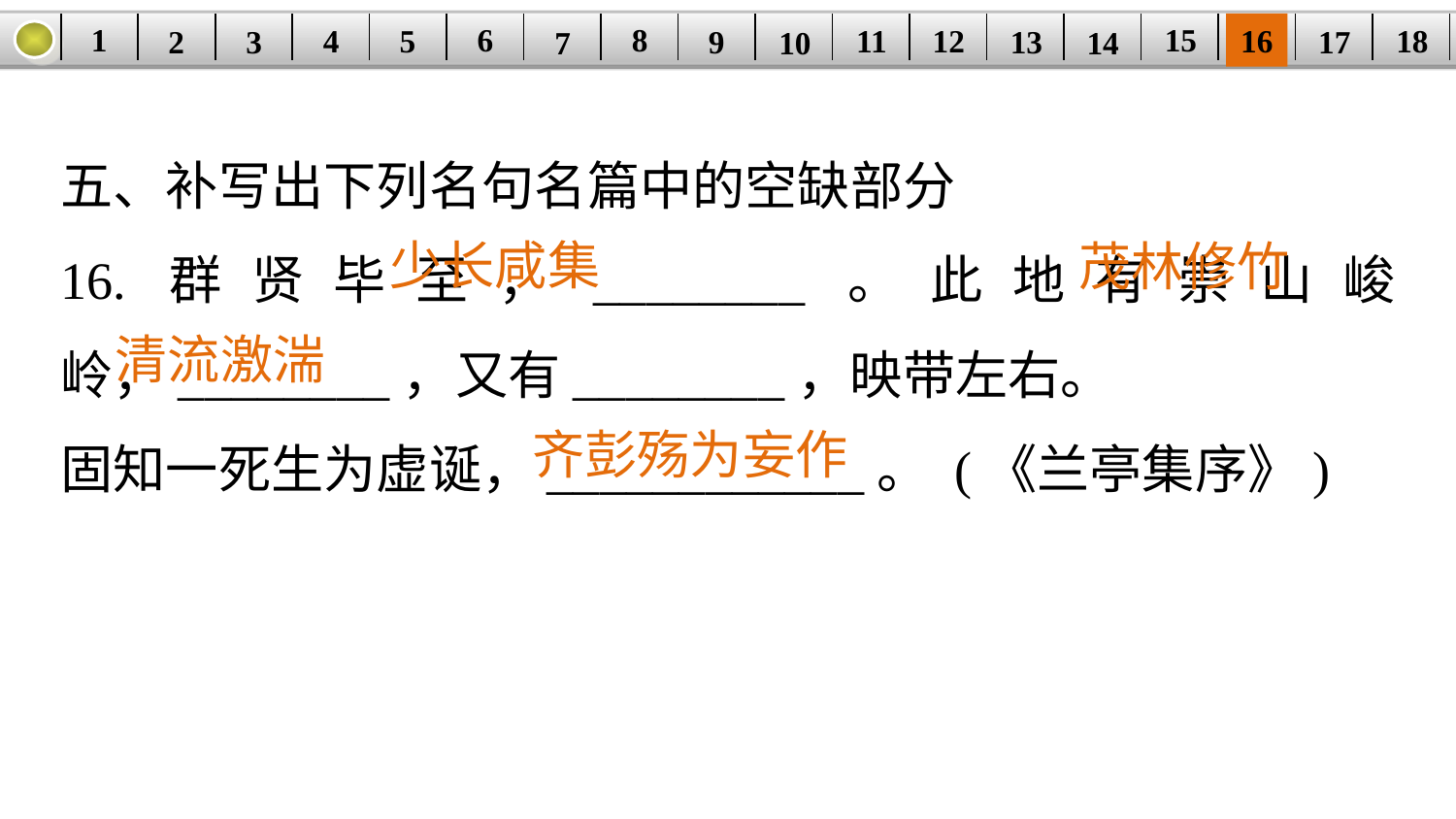

1
8
15
6
11
18
5
16
|  |  |  |  |  |  |  |  |  |  |  |  |  |  |  |  |  |  |
| --- | --- | --- | --- | --- | --- | --- | --- | --- | --- | --- | --- | --- | --- | --- | --- | --- | --- |
12
4
17
13
3
9
2
14
7
10

五、补写出下列名句名篇中的空缺部分
16.群贤毕至，________。此地有崇山峻岭，________，又有________，映带左右。
固知一死生为虚诞，____________。 (《兰亭集序》)
少长咸集
茂林修竹
清流激湍
齐彭殇为妄作